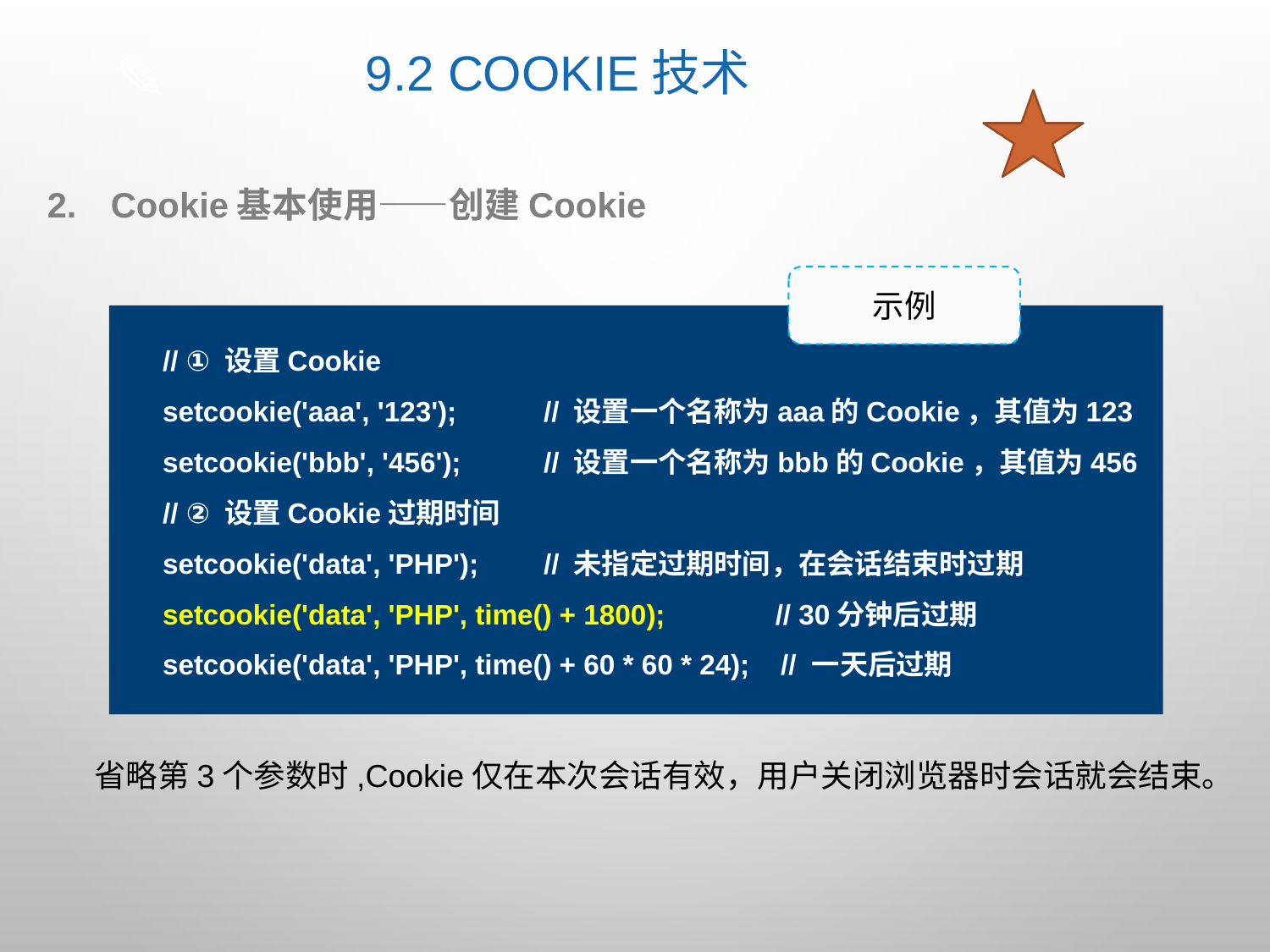

# 9.2 Cookie技术

Cookie基本使用——创建Cookie
示例

// ① 设置Cookie
setcookie('aaa', '123');	// 设置一个名称为aaa的Cookie，其值为123
setcookie('bbb', '456');	// 设置一个名称为bbb的Cookie，其值为456
// ② 设置Cookie过期时间
setcookie('data', 'PHP'); 	// 未指定过期时间，在会话结束时过期
setcookie('data', 'PHP', time() + 1800);              // 30分钟后过期
setcookie('data', 'PHP', time() + 60 * 60 * 24);    // 一天后过期
省略第3个参数时,Cookie仅在本次会话有效，用户关闭浏览器时会话就会结束。